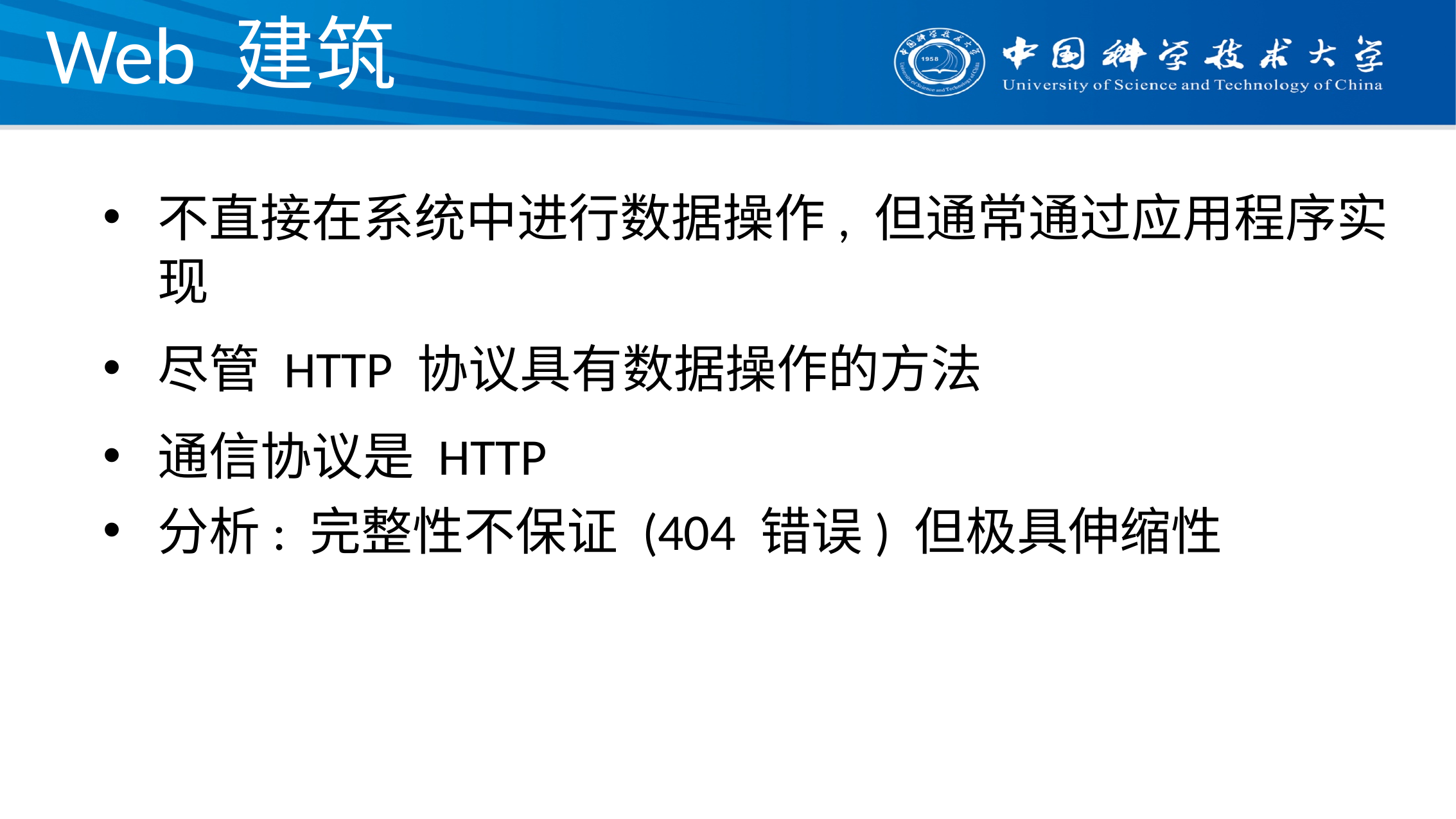

# Web 建筑
不直接在系统中进行数据操作, 但通常通过应用程序实现
尽管 HTTP 协议具有数据操作的方法
通信协议是 HTTP
分析: 完整性不保证 (404 错误) 但极具伸缩性